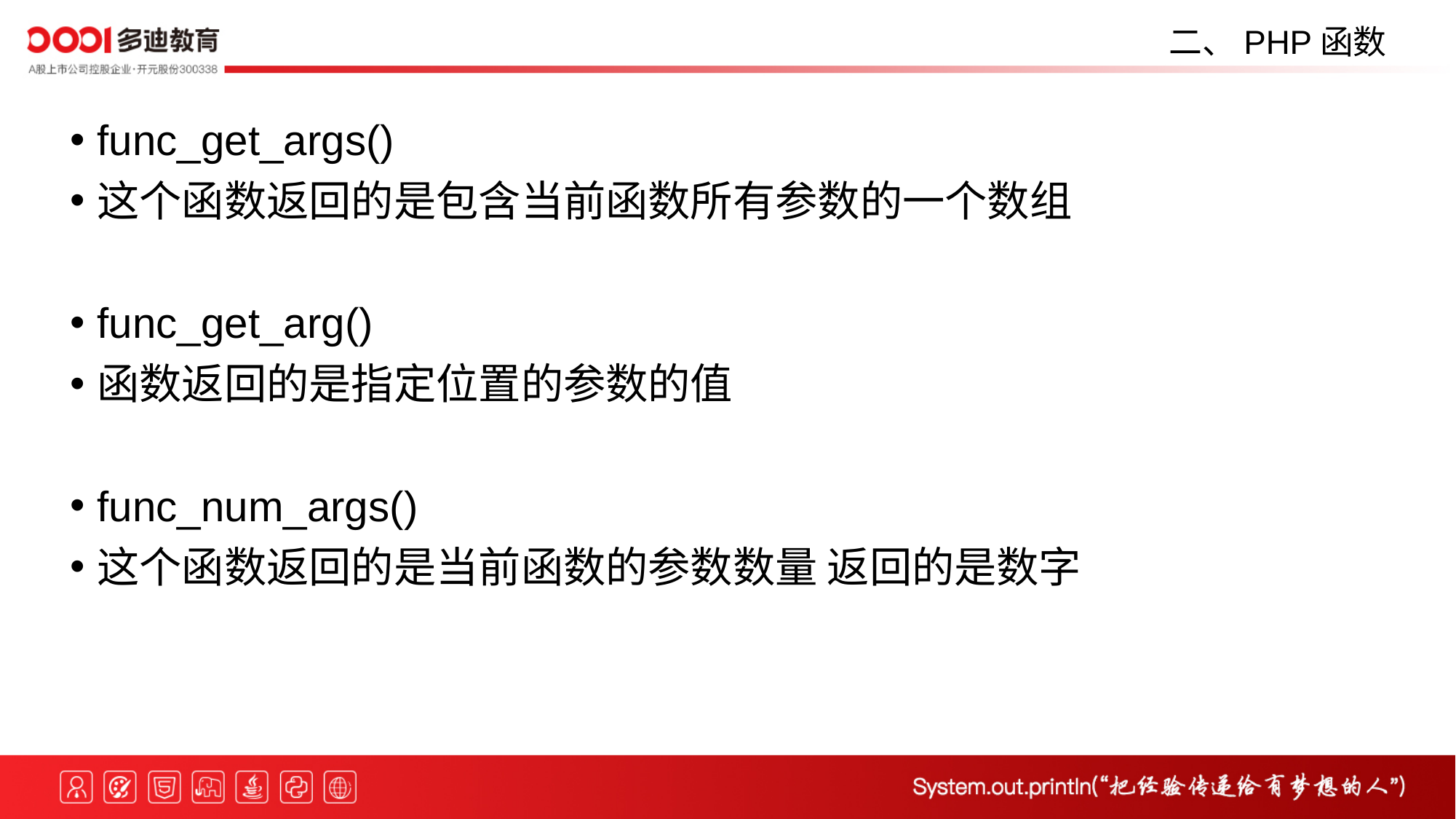

二、PHP函数
func_get_args()
这个函数返回的是包含当前函数所有参数的一个数组

func_get_arg()
函数返回的是指定位置的参数的值

func_num_args()
这个函数返回的是当前函数的参数数量 返回的是数字